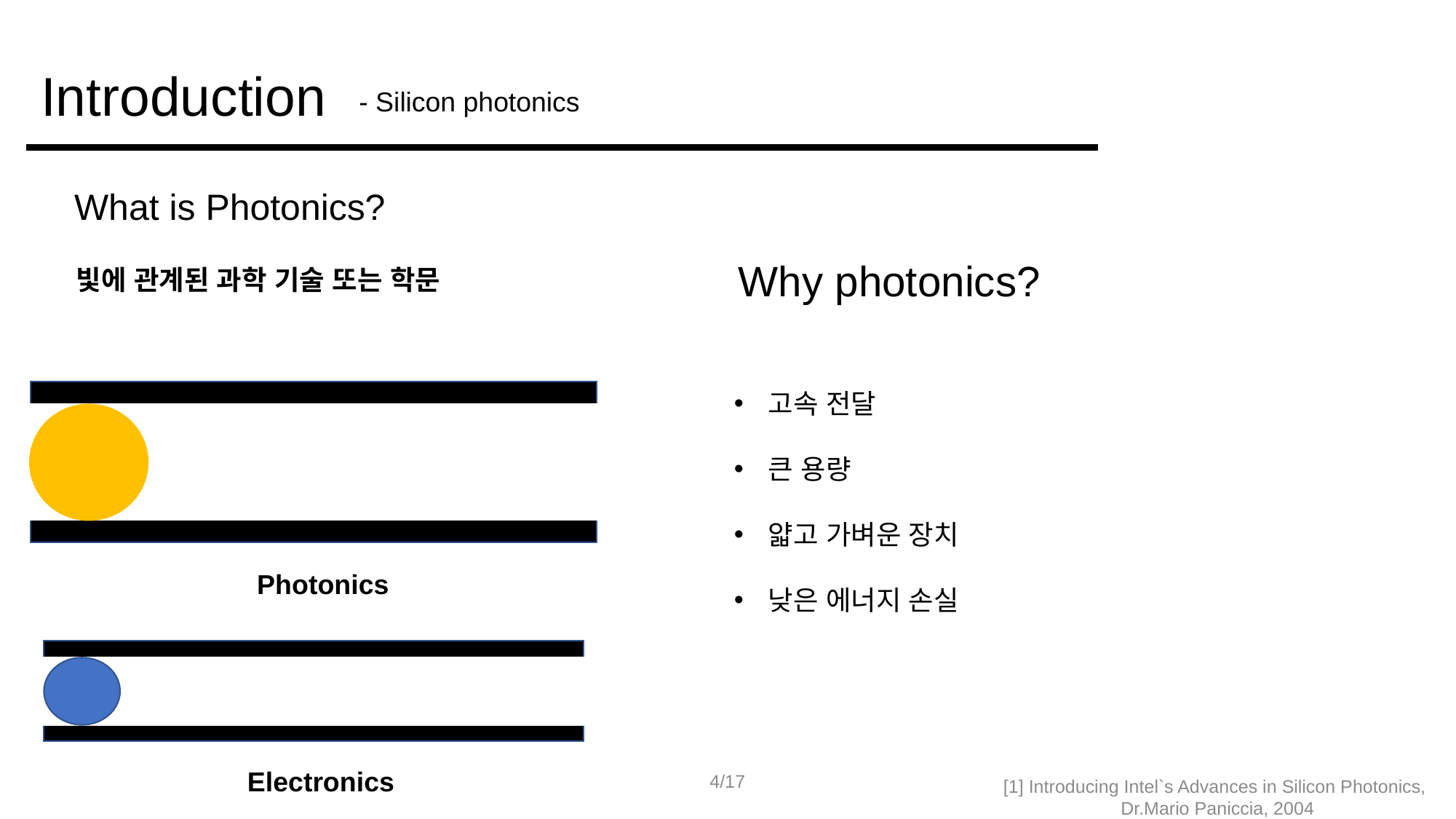

# Introduction
- Silicon photonics
What is Photonics?
Why photonics?
빛에 관계된 과학 기술 또는 학문

고속 전달

큰 용량

얇고 가벼운 장치

낮은 에너지 손실

Photonics

Electronics
4
[1] Introducing Intel`s Advances in Silicon Photonics,
Dr.Mario Paniccia, 2004